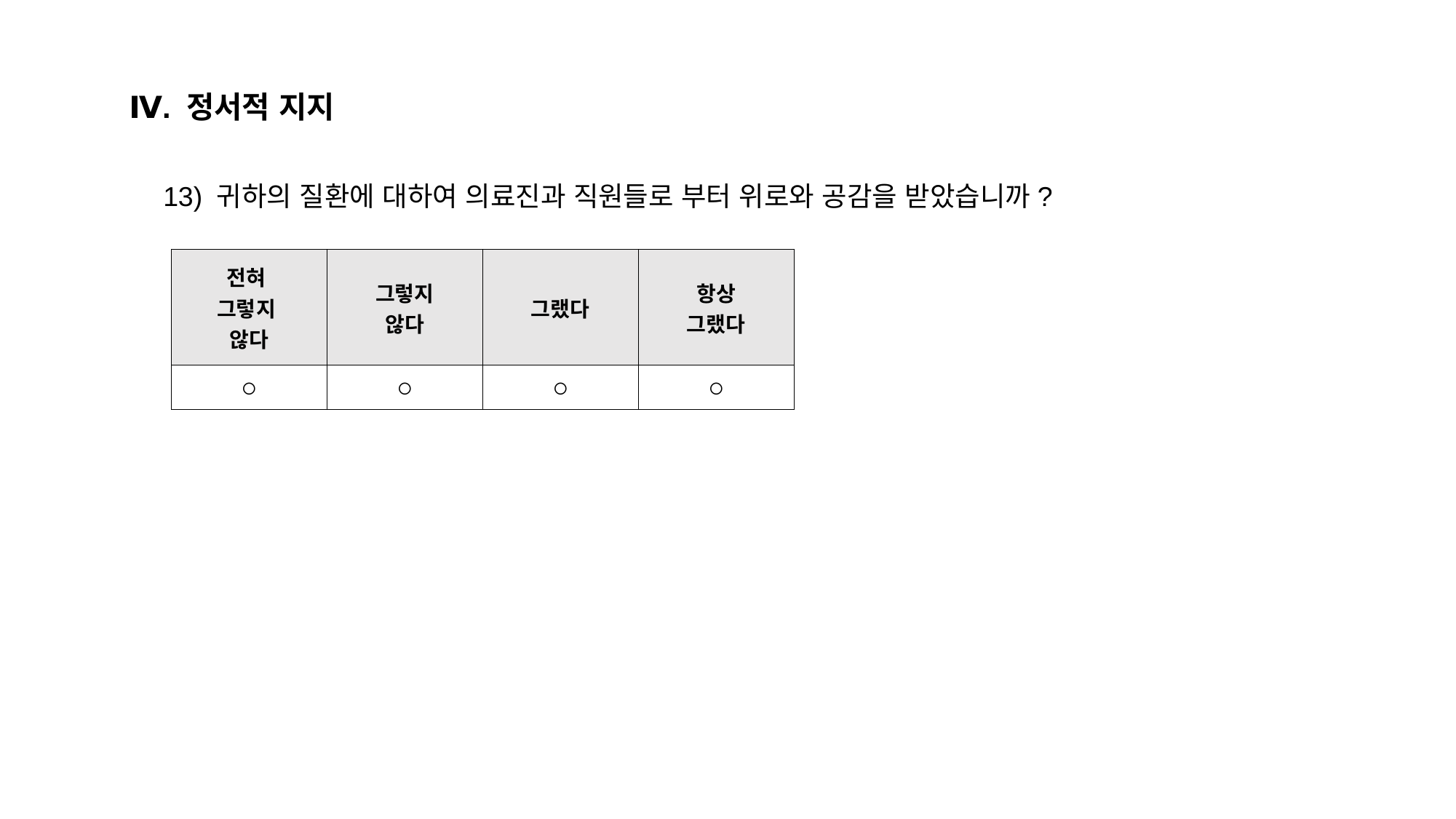

Ⅳ. 정서적 지지
13) 귀하의 질환에 대하여 의료진과 직원들로 부터 위로와 공감을 받았습니까?
| 전혀 그렇지 않다 | 그렇지 않다 | 그랬다 | 항상 그랬다 |
| --- | --- | --- | --- |
| ○ | ○ | ○ | ○ |